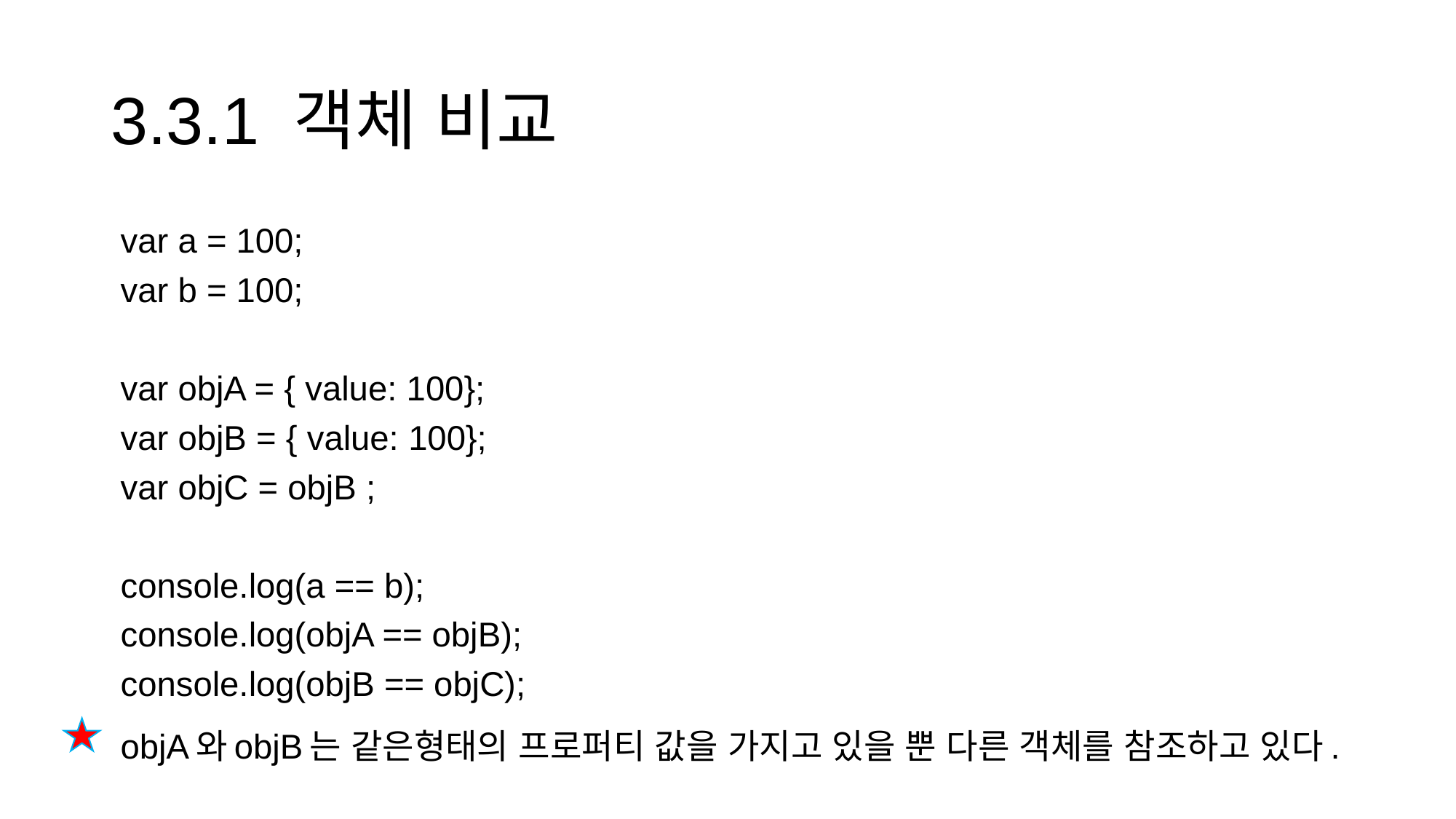

# 3.3.1 객체 비교
 var a = 100;
 var b = 100;

 var objA = { value: 100};
 var objB = { value: 100};
 var objC = objB ;

 console.log(a == b);
 console.log(objA == objB);
 console.log(objB == objC);
 objA와objB는 같은형태의 프로퍼티 값을 가지고 있을 뿐 다른 객체를 참조하고 있다.